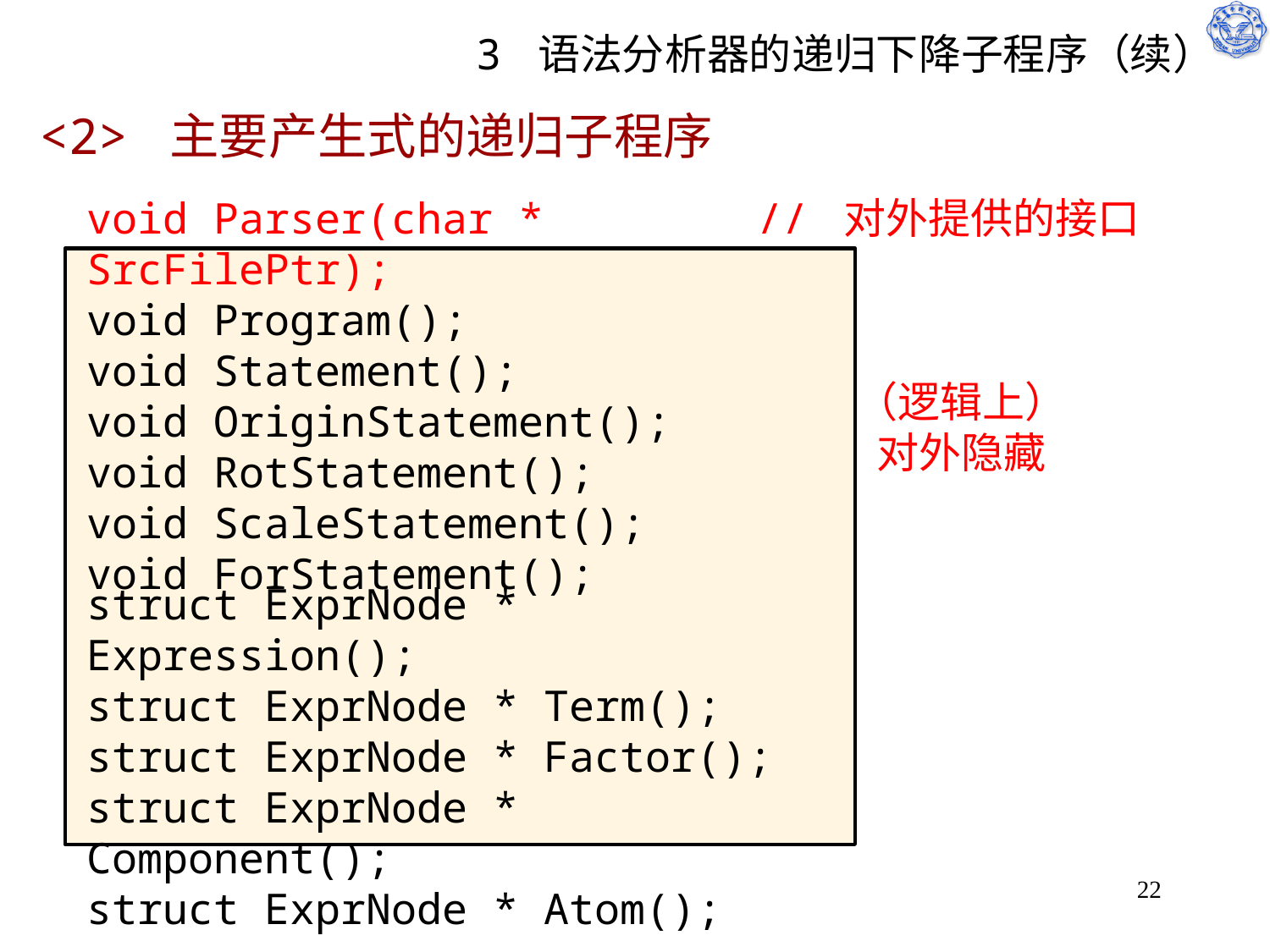

# 3 语法分析器的递归下降子程序（续）
<2> 主要产生式的递归子程序
void Parser(char * SrcFilePtr);
void Program();
void Statement();
void OriginStatement();
void RotStatement();
void ScaleStatement();
void ForStatement();
// 对外提供的接口

（逻辑上）
对外隐藏
struct ExprNode * Expression();
struct ExprNode * Term();
struct ExprNode * Factor();
struct ExprNode * Component();
struct ExprNode * Atom();
22